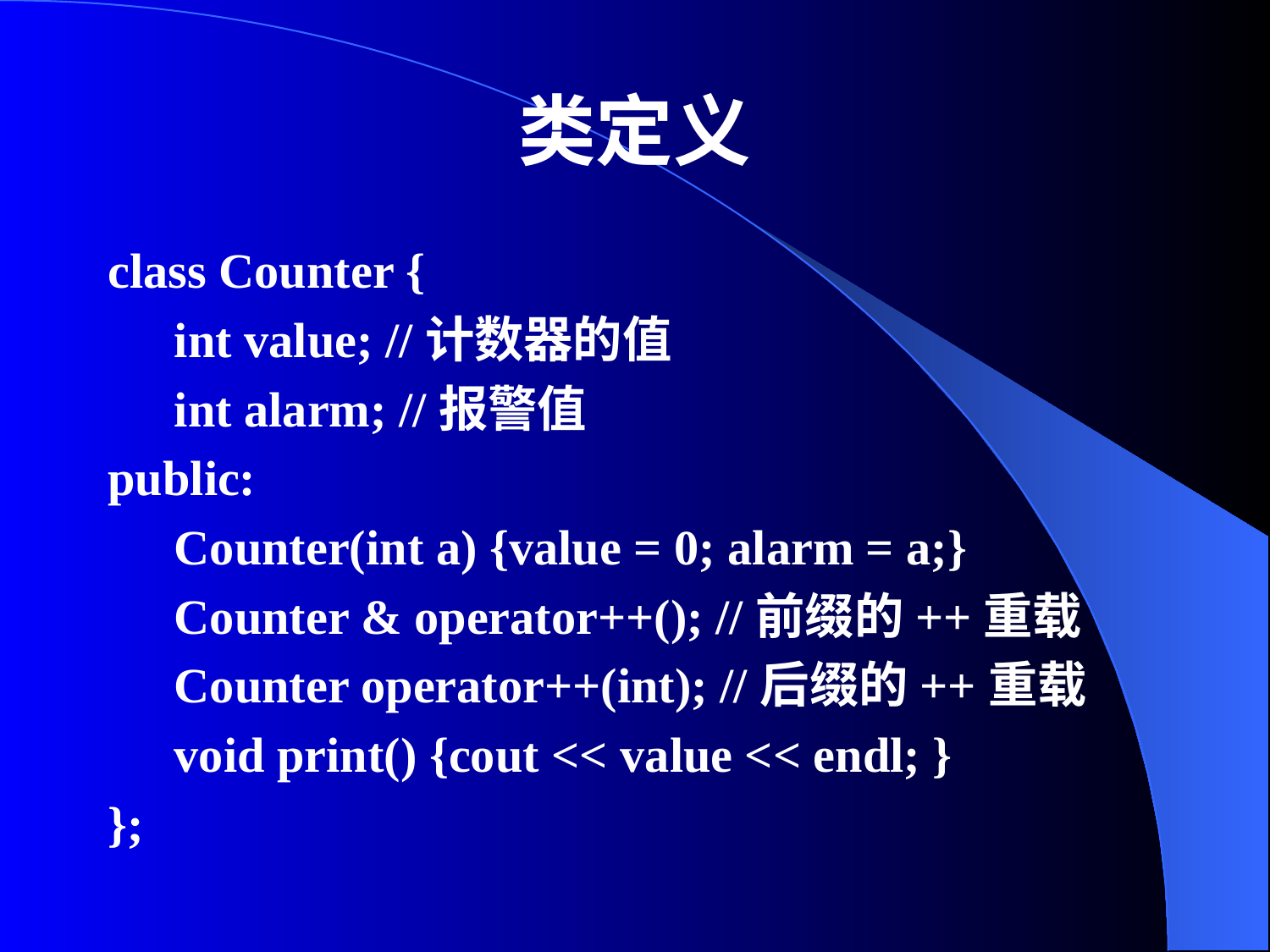

# 类定义
class Counter {
	int value; //计数器的值
	int alarm; //报警值
public:
	Counter(int a) {value = 0; alarm = a;}
	Counter & operator++(); //前缀的++重载
	Counter operator++(int); //后缀的++重载
	void print() {cout << value << endl; }
};